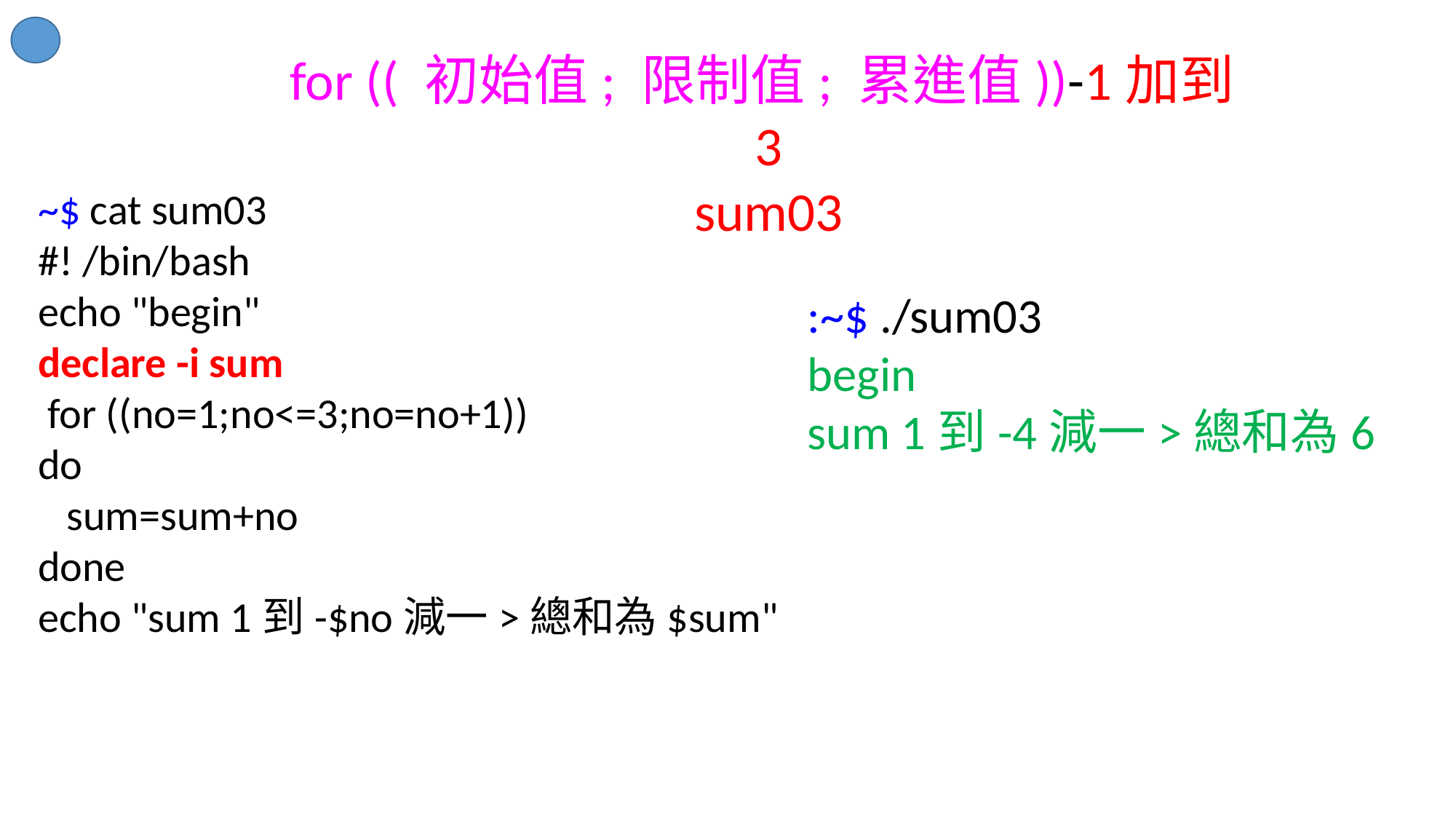

for (( 初始值; 限制值; 累進值))-1加到3
sum03
~$ cat sum03
#! /bin/bash
echo "begin"
declare -i sum
 for ((no=1;no<=3;no=no+1))
do
   sum=sum+no
done
echo "sum 1到-$no減一>總和為$sum"

:~$ ./sum03
begin
sum 1到-4減一>總和為6